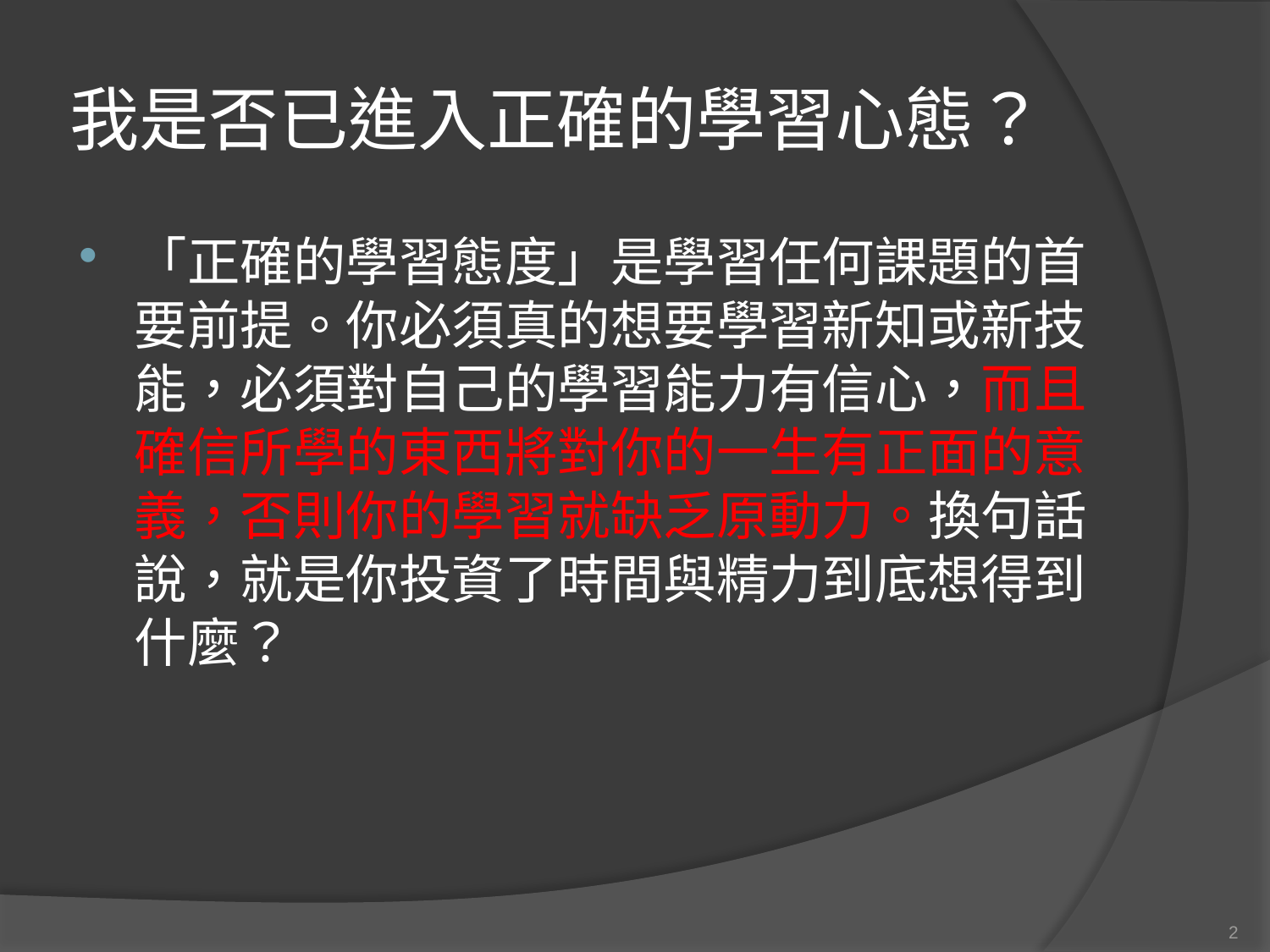

# 我是否已進入正確的學習心態？
「正確的學習態度」是學習任何課題的首要前提。你必須真的想要學習新知或新技能，必須對自己的學習能力有信心，而且確信所學的東西將對你的一生有正面的意義，否則你的學習就缺乏原動力。換句話說，就是你投資了時間與精力到底想得到什麼？

2